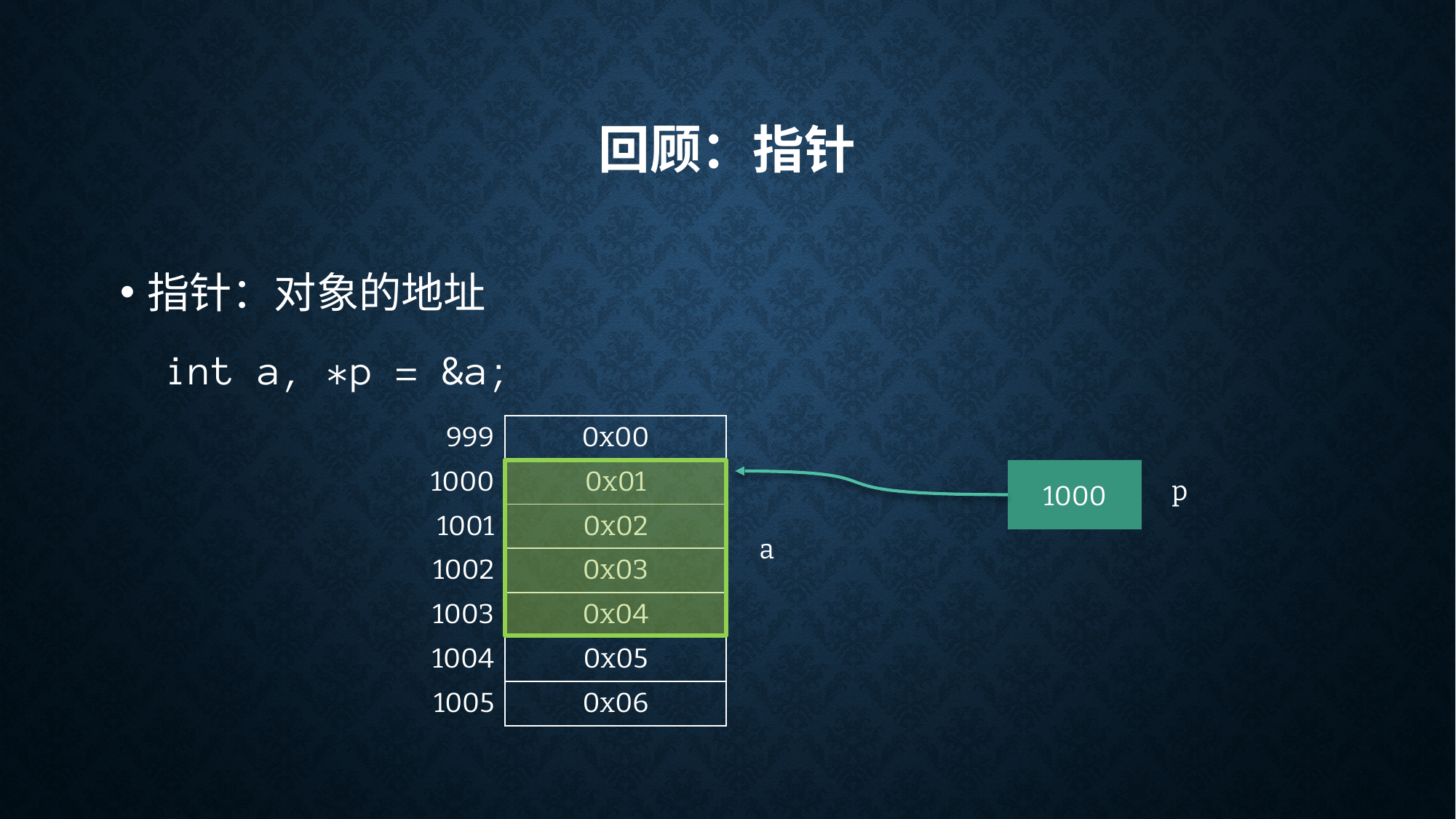

# 回顾：指针
指针：对象的地址
  int a, *p = &a;
| 999 |
| --- |
| 1000 |
| 1001 |
| 1002 |
| 1003 |
| 1004 |
| 1005 |
| 0x00 |
| --- |
| 0x01 |
| 0x02 |
| 0x03 |
| 0x04 |
| 0x05 |
| 0x06 |
p

1000
a